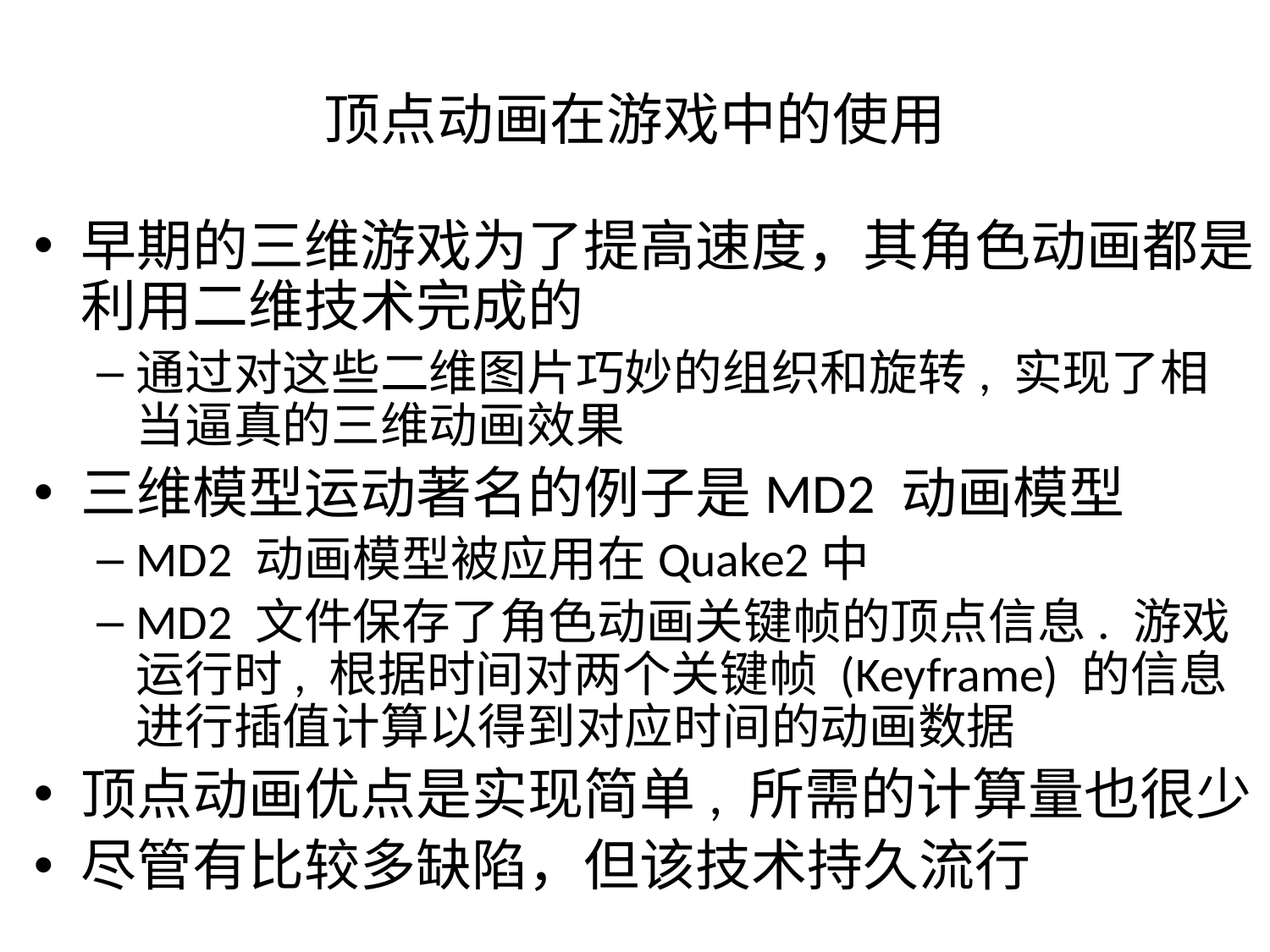

# 顶点动画在游戏中的使用
早期的三维游戏为了提高速度，其角色动画都是利用二维技术完成的
通过对这些二维图片巧妙的组织和旋转, 实现了相当逼真的三维动画效果
三维模型运动著名的例子是MD2 动画模型
MD2 动画模型被应用在Quake2中
MD2 文件保存了角色动画关键帧的顶点信息. 游戏运行时, 根据时间对两个关键帧 (Keyframe) 的信息进行插值计算以得到对应时间的动画数据
顶点动画优点是实现简单, 所需的计算量也很少
尽管有比较多缺陷，但该技术持久流行